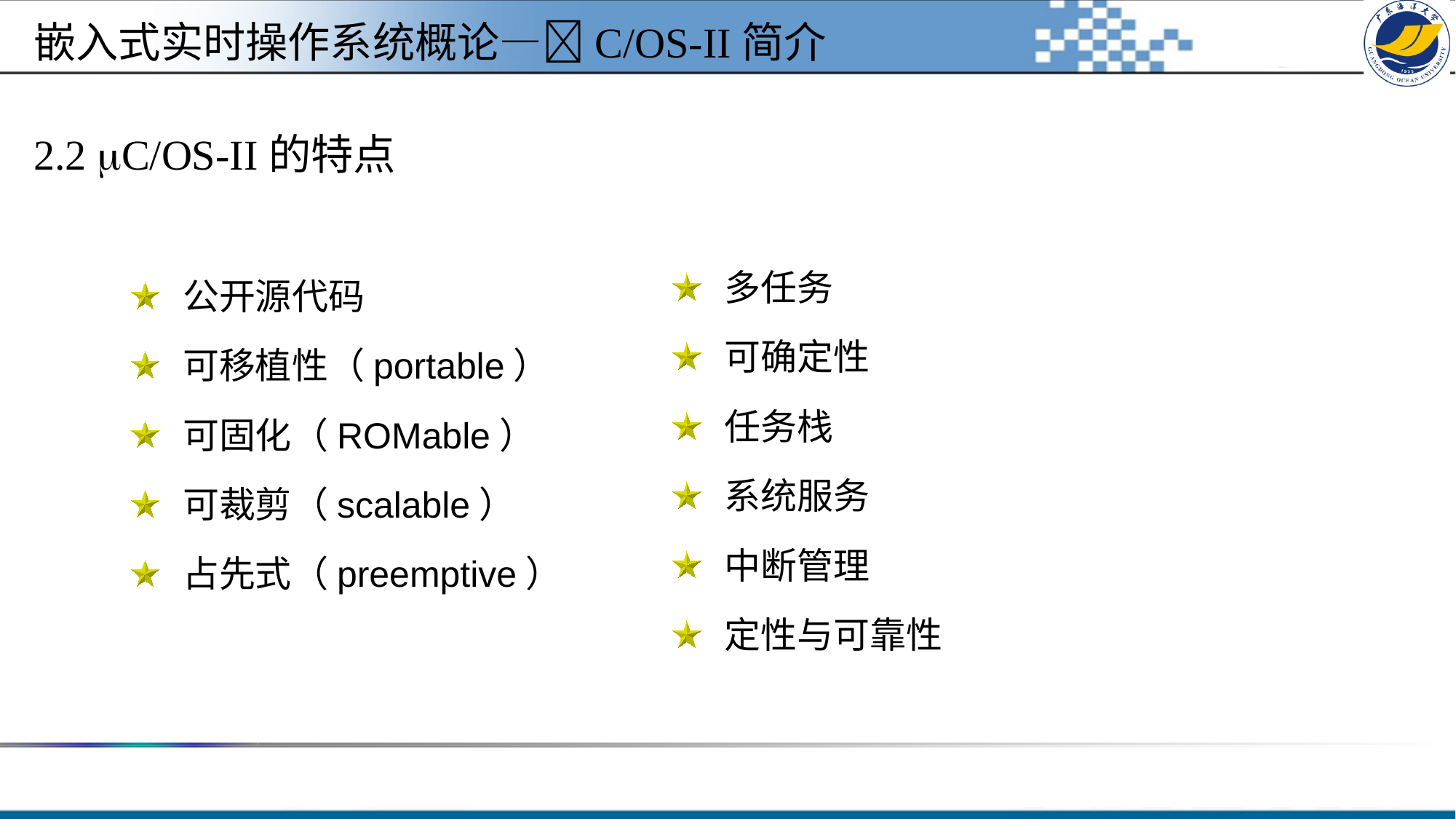

#
嵌入式实时操作系统概论—μC/OS-II简介
2.2 μC/OS-II的特点
多任务
可确定性
任务栈
系统服务
中断管理
定性与可靠性
公开源代码
可移植性（portable）
可固化（ROMable）
可裁剪（scalable）
占先式（preemptive）
26